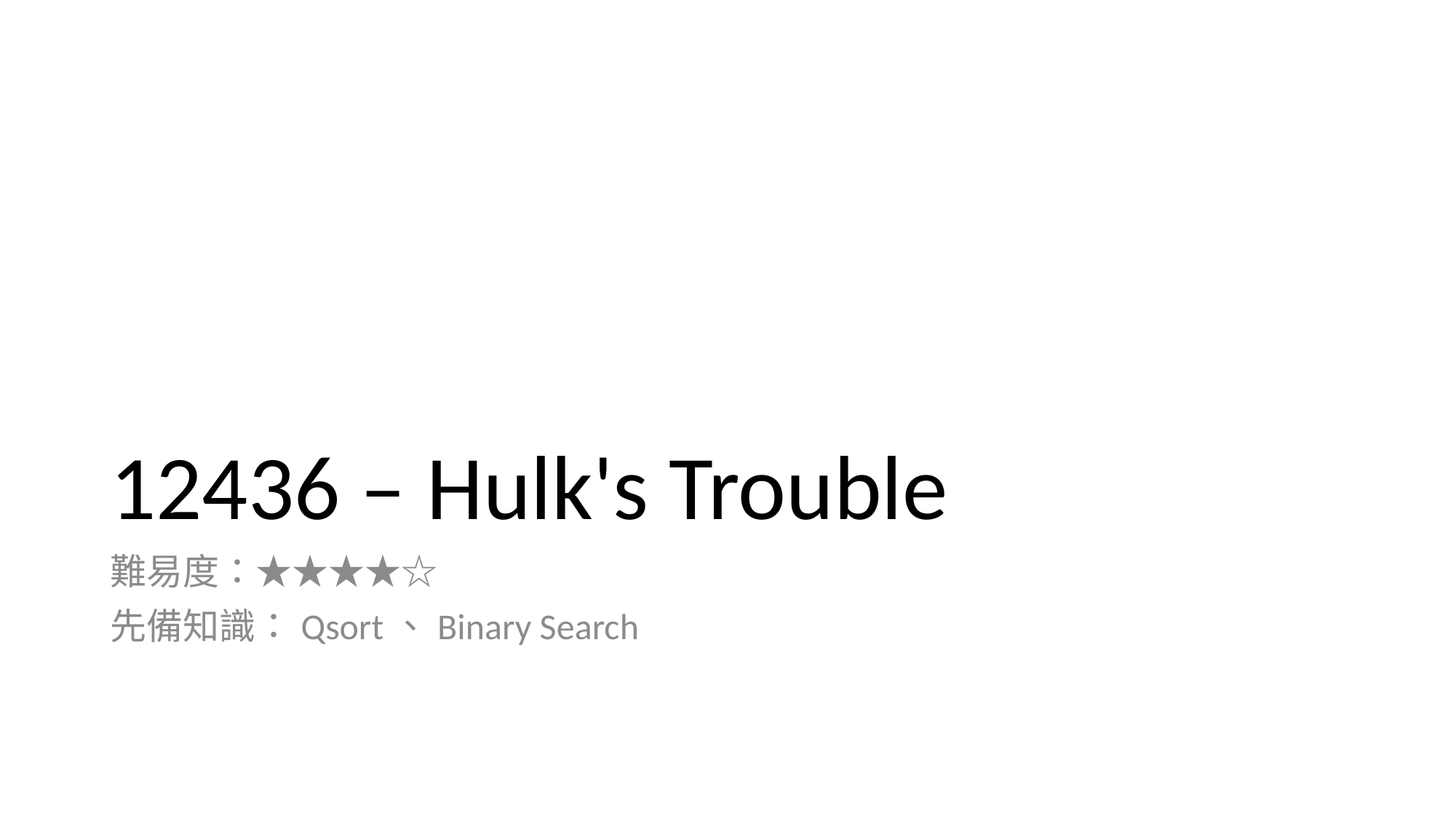

# 12436 – Hulk's Trouble
難易度：★★★★☆
先備知識：Qsort、Binary Search